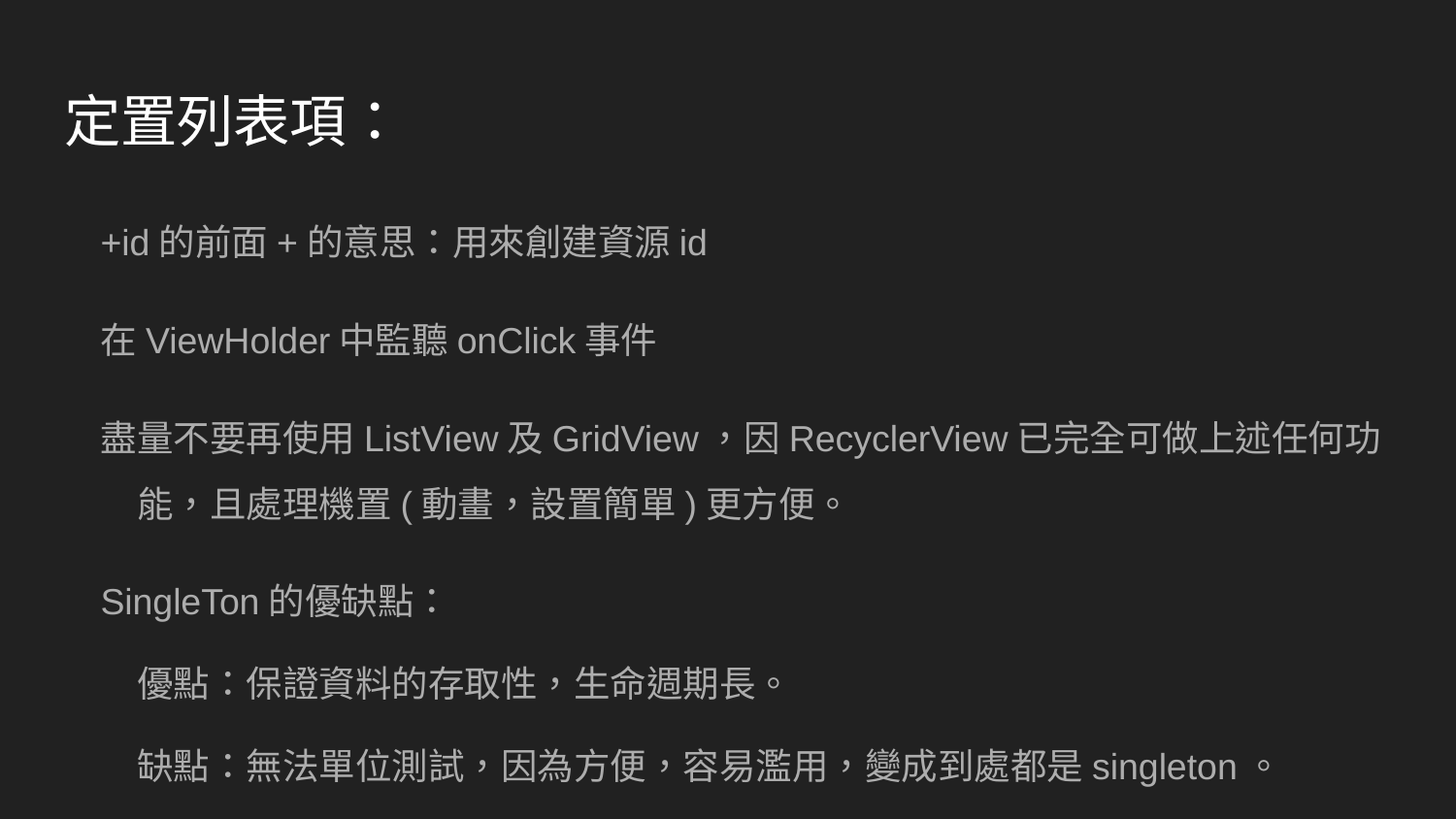

# 定置列表項：
+id的前面+的意思：用來創建資源id
在ViewHolder中監聽onClick事件
盡量不要再使用ListView及GridView，因RecyclerView已完全可做上述任何功能，且處理機置(動畫，設置簡單)更方便。
SingleTon的優缺點：
優點：保證資料的存取性，生命週期長。
缺點：無法單位測試，因為方便，容易濫用，變成到處都是singleton。